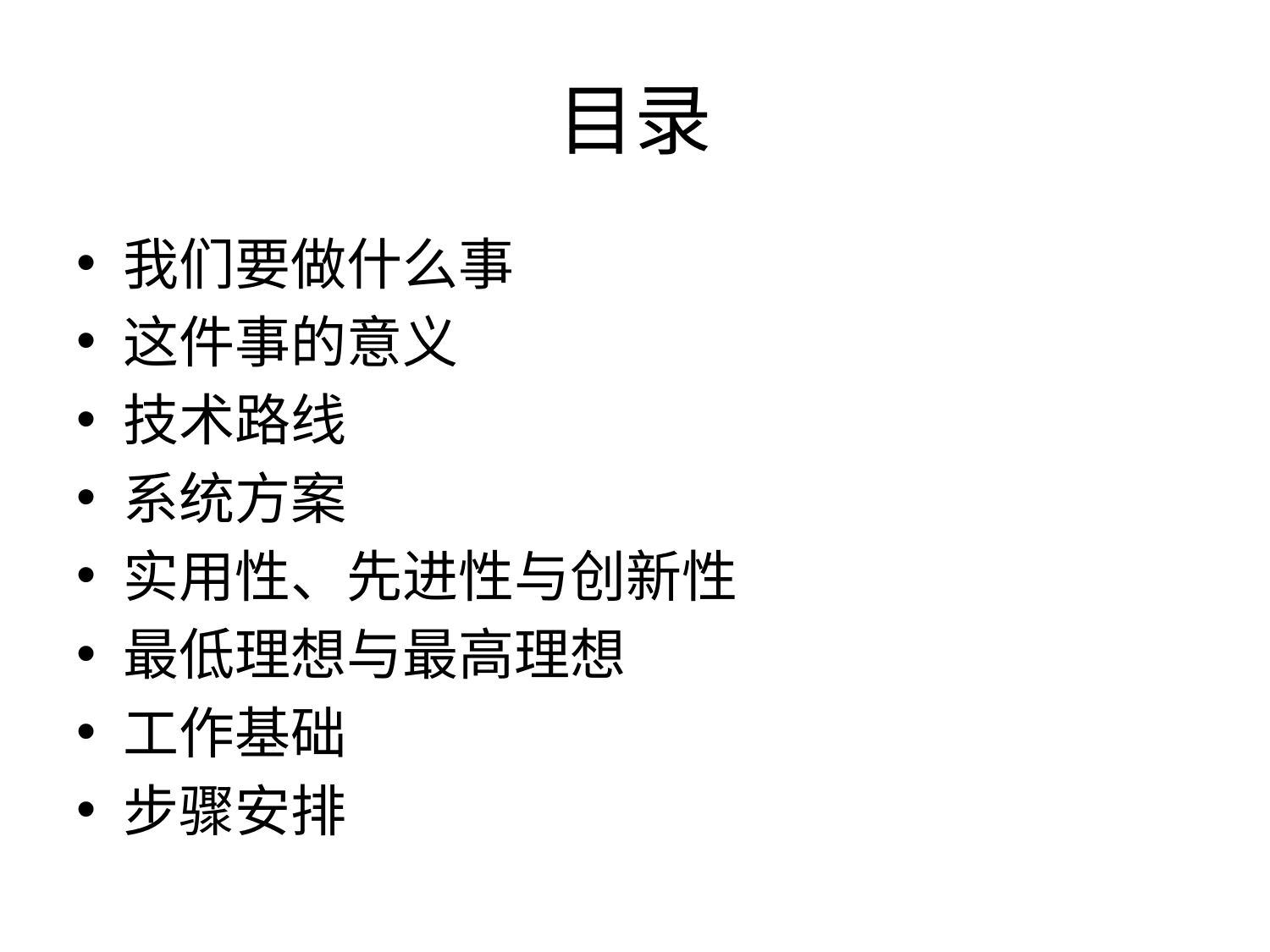

# 目录
我们要做什么事
这件事的意义
技术路线
系统方案
实用性、先进性与创新性
最低理想与最高理想
工作基础
步骤安排